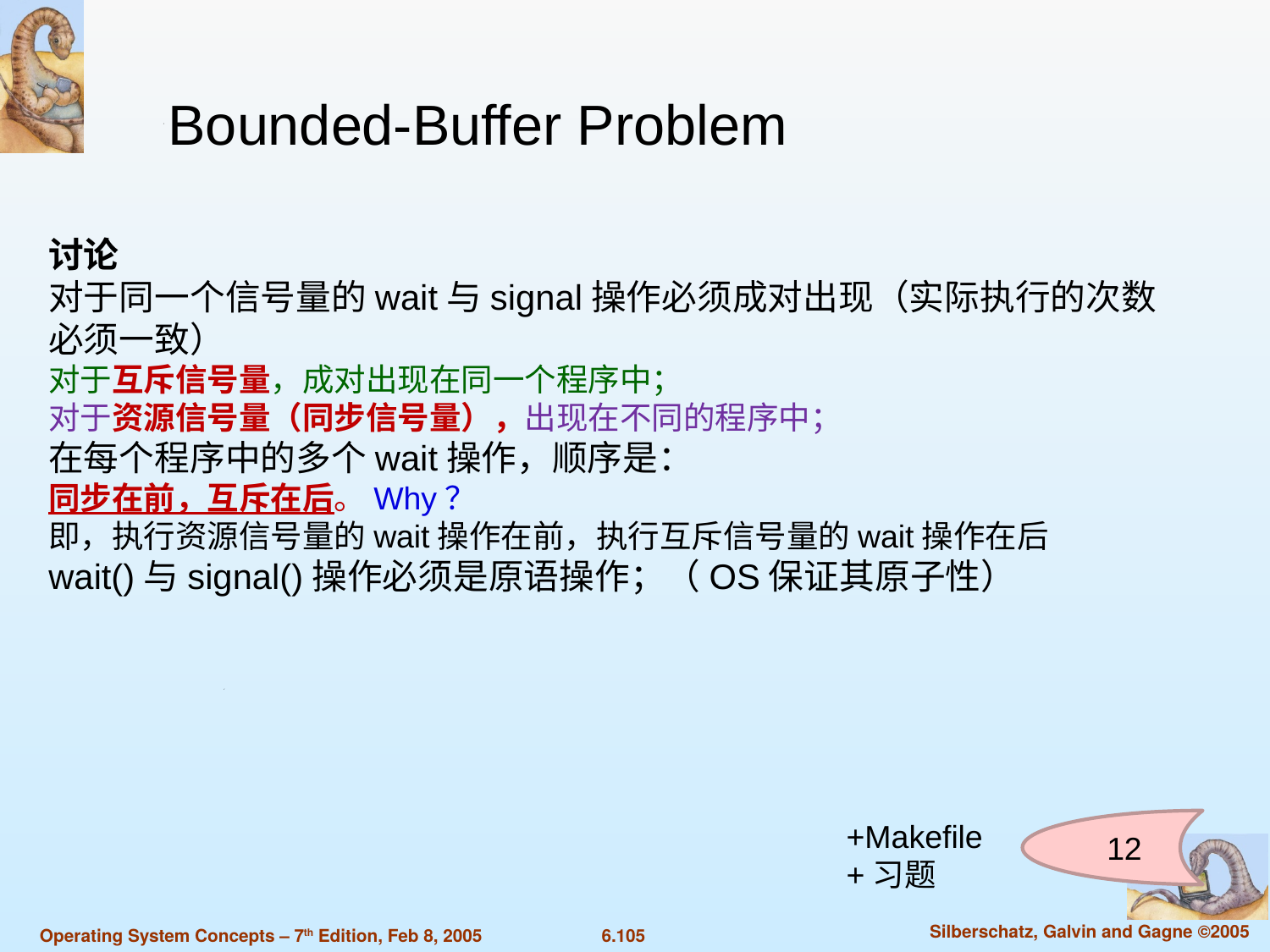

Bounded-Buffer Problem
讨论
对于同一个信号量的wait与signal操作必须成对出现（实际执行的次数必须一致）
对于互斥信号量，成对出现在同一个程序中；
对于资源信号量（同步信号量），出现在不同的程序中；
在每个程序中的多个wait操作，顺序是：
同步在前，互斥在后。Why？
即，执行资源信号量的wait操作在前，执行互斥信号量的wait操作在后
wait()与signal()操作必须是原语操作；（OS保证其原子性）
+Makefile+习题
12